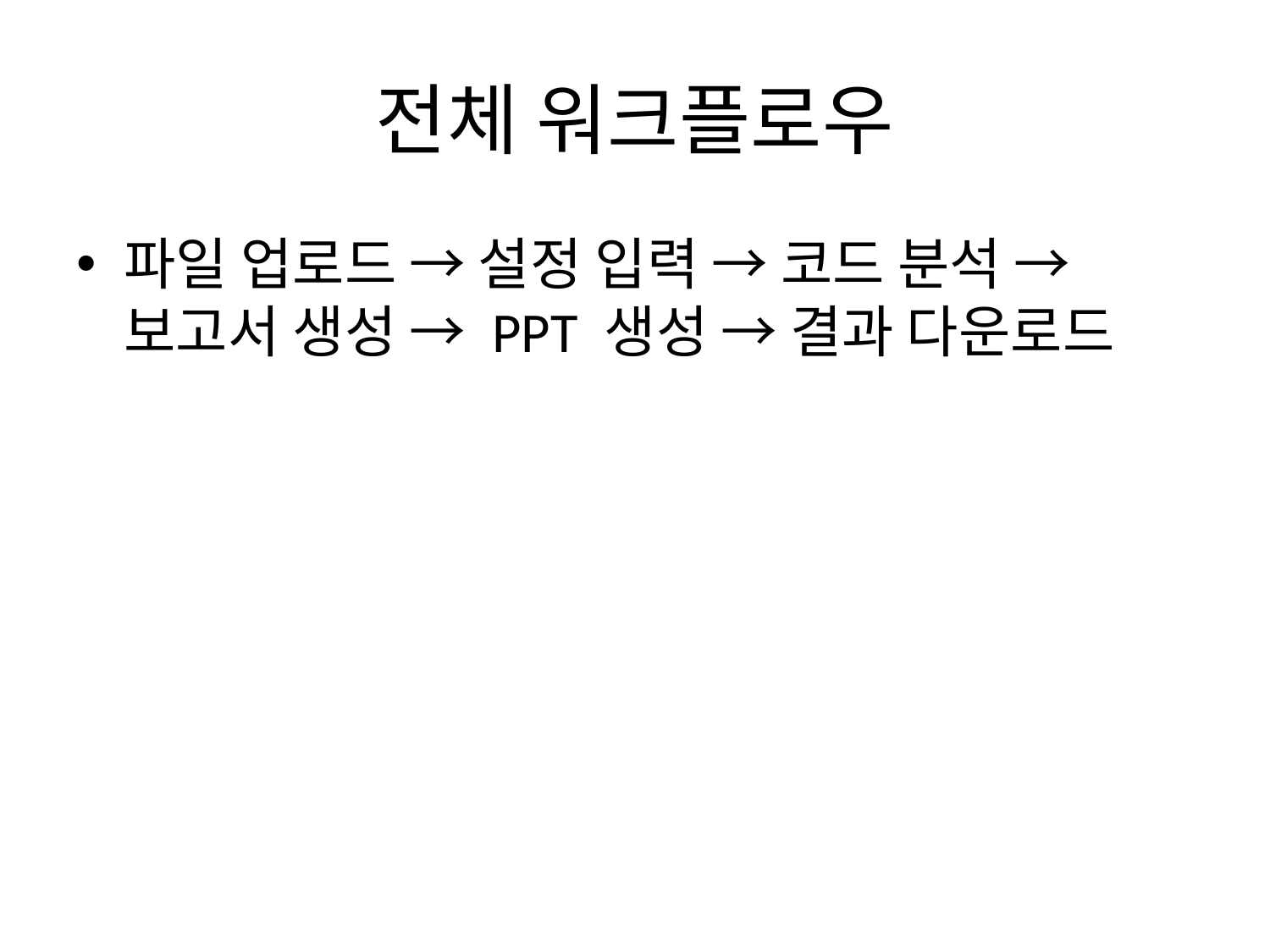

# 전체 워크플로우
파일 업로드 → 설정 입력 → 코드 분석 → 보고서 생성 → PPT 생성 → 결과 다운로드